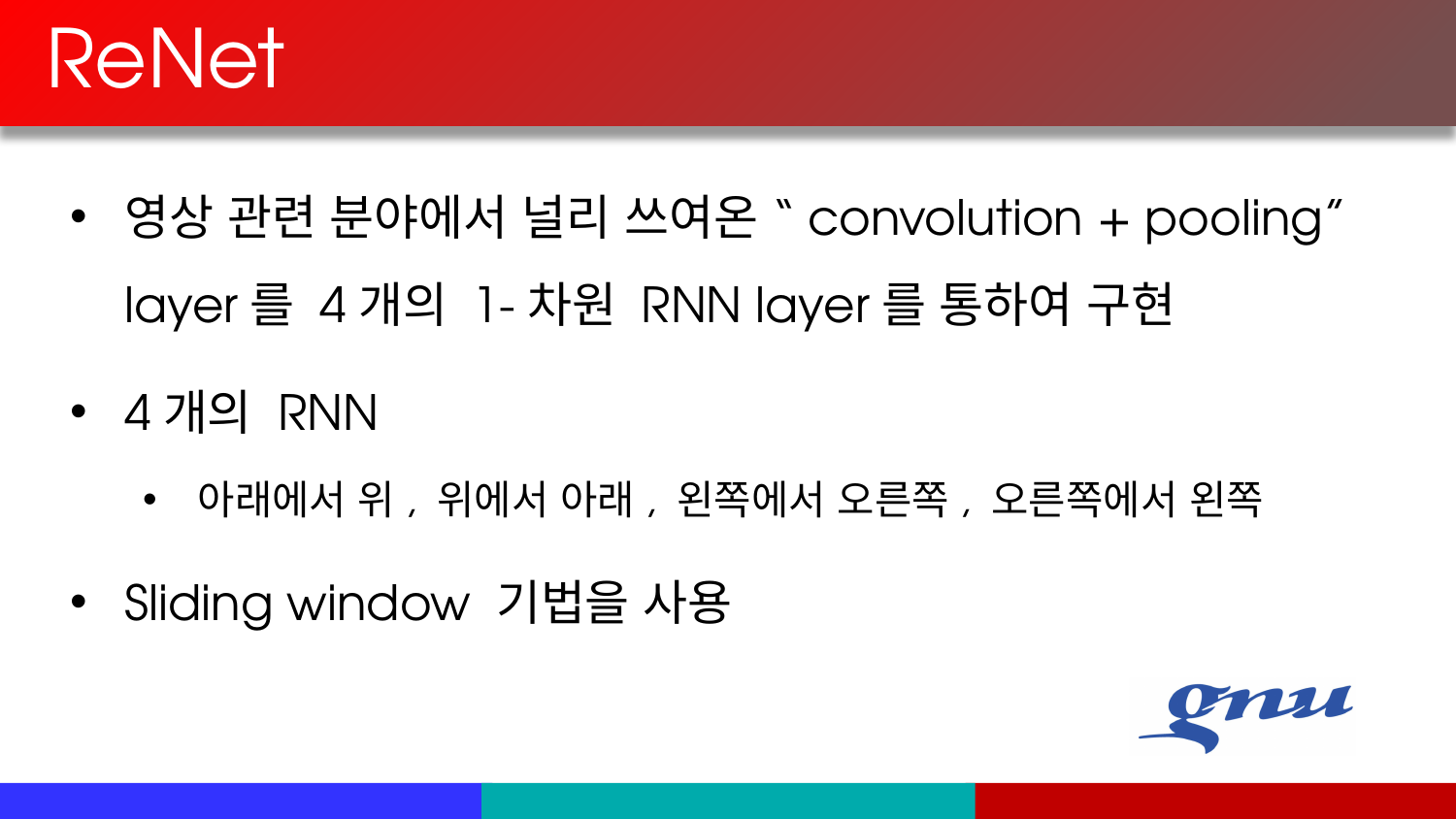

# ReNet
영상 관련 분야에서 널리 쓰여온 “convolution + pooling” layer를 4개의 1-차원 RNN layer를 통하여 구현
4개의 RNN
아래에서 위, 위에서 아래, 왼쪽에서 오른쪽, 오른쪽에서 왼쪽
Sliding window 기법을 사용